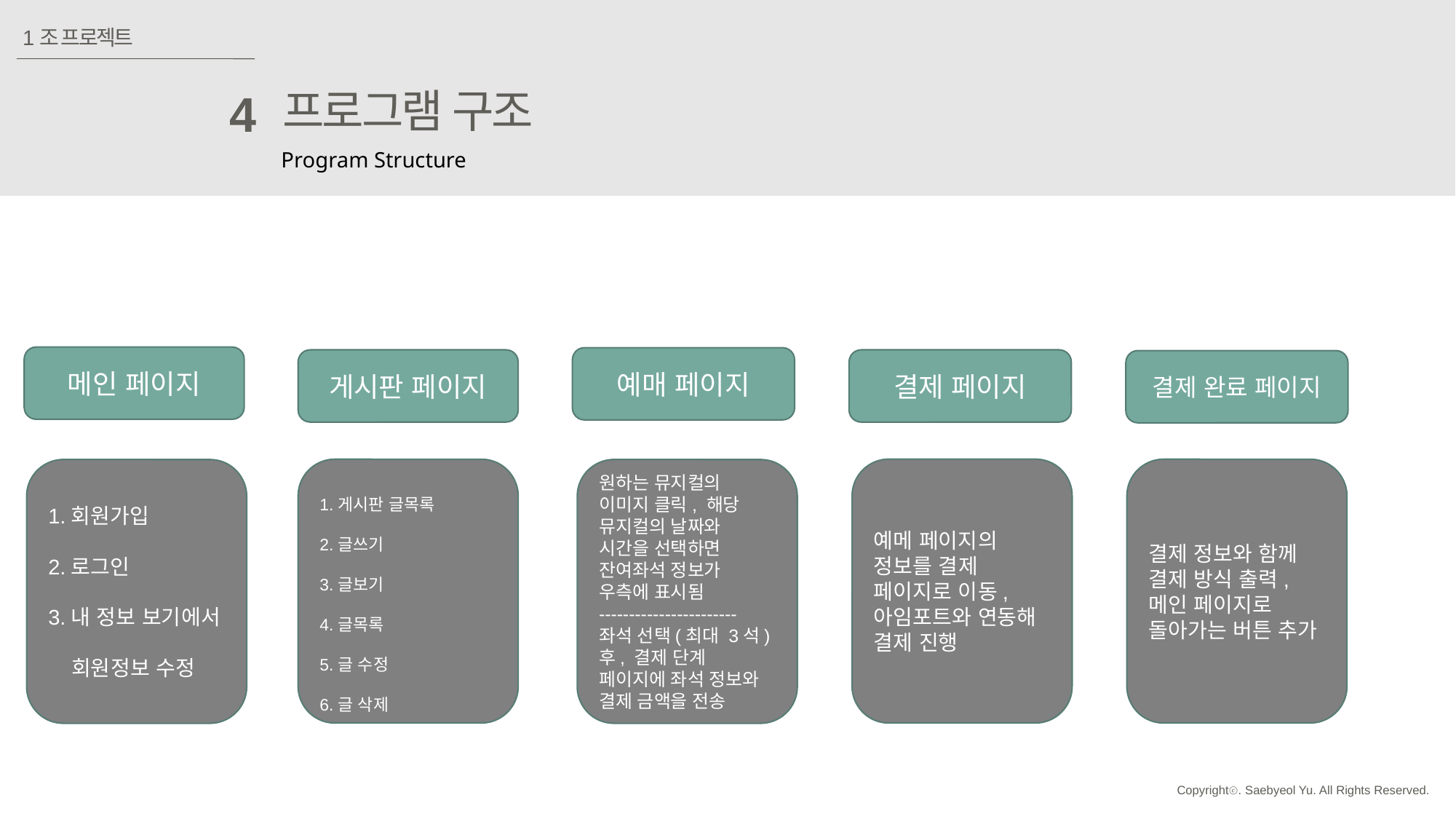

1조 프로젝트
프로그램 구조
4
Program Structure

메인 페이지
예매 페이지
게시판 페이지

결제 페이지

결제 완료 페이지
예메 페이지의 정보를 결제 페이지로 이동, 아임포트와 연동해 결제 진행

1.게시판 글목록

2.글쓰기

3.글보기

4.글목록

5.글 수정

6.글 삭제
결제 정보와 함께 결제 방식 출력, 메인 페이지로 돌아가는 버튼 추가
1.회원가입

2.로그인

3.내 정보 보기에서
   회원정보 수정

원하는 뮤지컬의 이미지 클릭, 해당 뮤지컬의 날짜와 시간을 선택하면 잔여좌석 정보가 우측에 표시됨
-----------------------
좌석 선택(최대 3석) 후, 결제 단계 페이지에 좌석 정보와 결제 금액을 전송